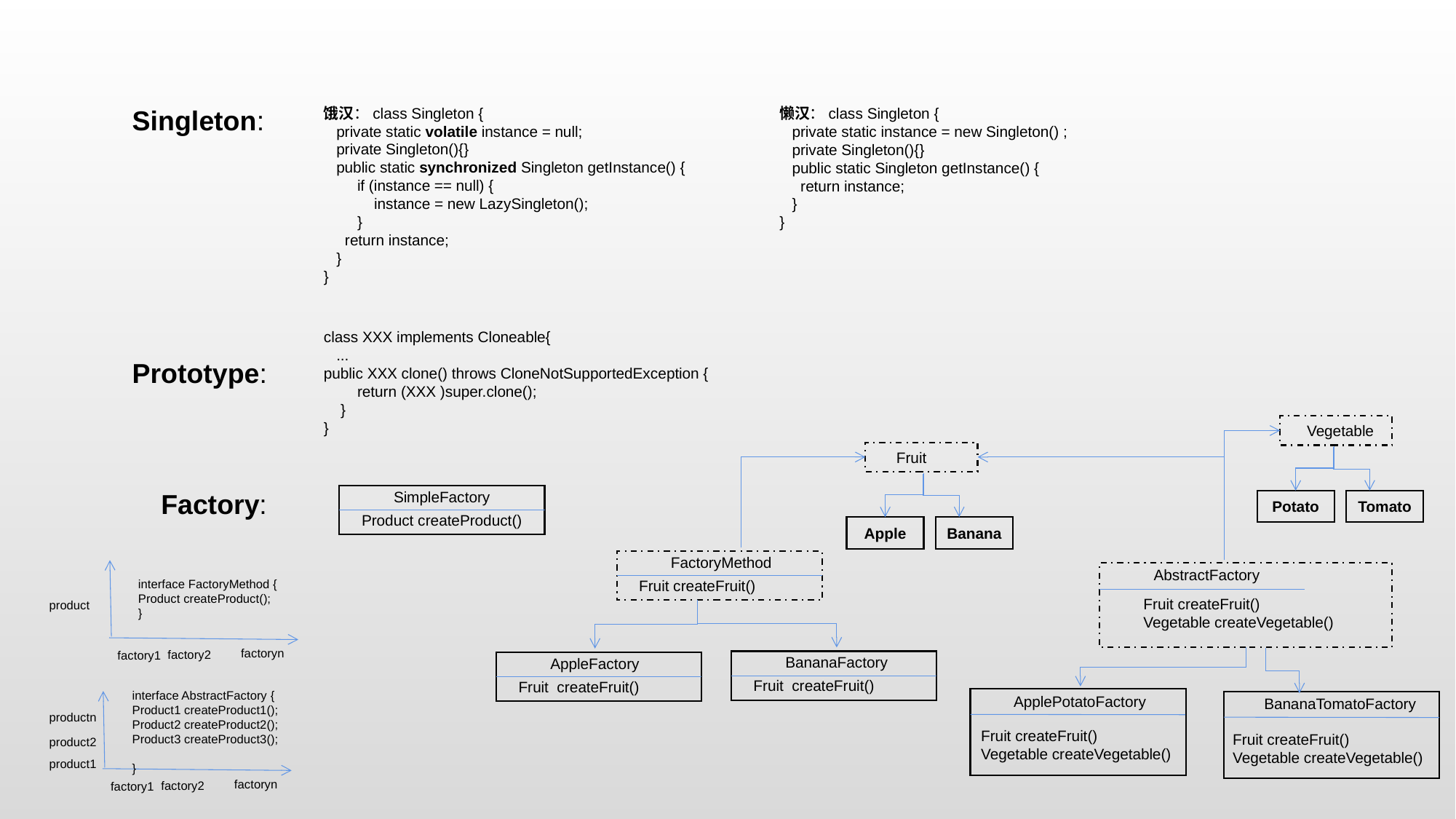

Singleton:
饿汉：class Singleton {
   private static volatile instance = null;
   private Singleton(){}
   public static synchronized Singleton getInstance() {
        if (instance == null) {
            instance = new LazySingleton();
        }
     return instance;
   }
}
懒汉：class Singleton {
   private static instance = new Singleton() ;
   private Singleton(){}
   public static Singleton getInstance() {
     return instance;
   }
}
class XXX implements Cloneable{
   ...
public XXX clone() throws CloneNotSupportedException {
        return (XXX )super.clone();
    }
}
Prototype:

Vegetable
Potato
Tomato

Fruit
Apple
Banana
Factory:
SimpleFactory

Product createProduct()
FactoryMethod

Fruit createFruit()
AbstractFactory

interface FactoryMethod {
Product createProduct();
}
Fruit createFruit()
Vegetable createVegetable()
product
factoryn
factory2
factory1
BananaFactory

Fruit  createFruit()
AppleFactory

Fruit  createFruit()
interface AbstractFactory {
Product1 createProduct1();
Product2 createProduct2();
Product3 createProduct3();

}
ApplePotatoFactory

Fruit createFruit()
Vegetable createVegetable()
BananaTomatoFactory

Fruit createFruit()
Vegetable createVegetable()
productn
product2
product1
factoryn
factory2
factory1